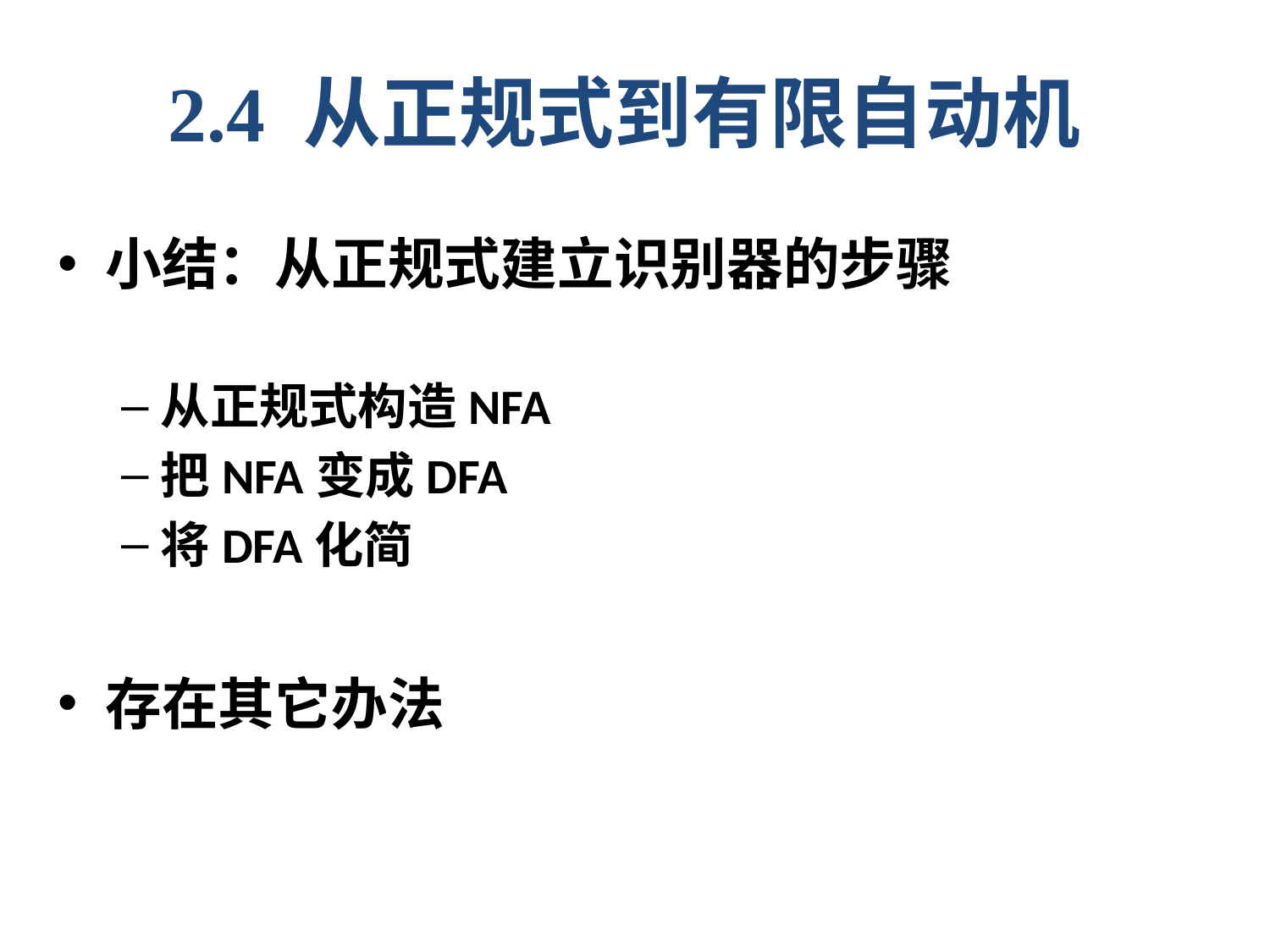

2.4 从正规式到有限自动机
小结：从正规式建立识别器的步骤

从正规式构造NFA
把NFA变成DFA
将DFA化简

存在其它办法